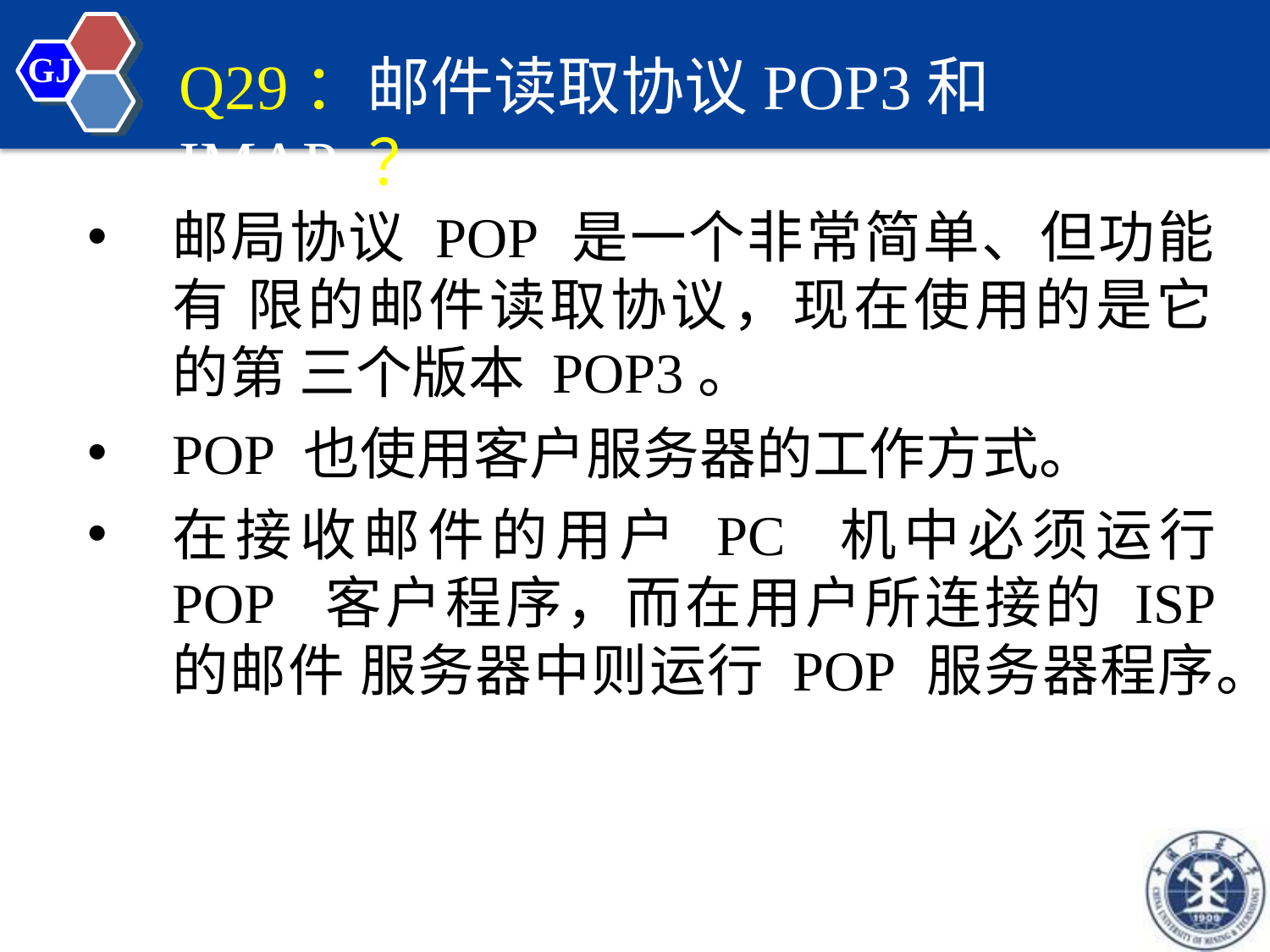

# Q29：邮件读取协议POP3和IMAP ？
GJ
邮局协议 POP 是一个非常简单、但功能有 限的邮件读取协议，现在使用的是它的第 三个版本POP3。
POP 也使用客户服务器的工作方式。
在接收邮件的用户 PC 机中必须运行 POP  客户程序，而在用户所连接的 ISP 的邮件 服务器中则运行 POP 服务器程序。